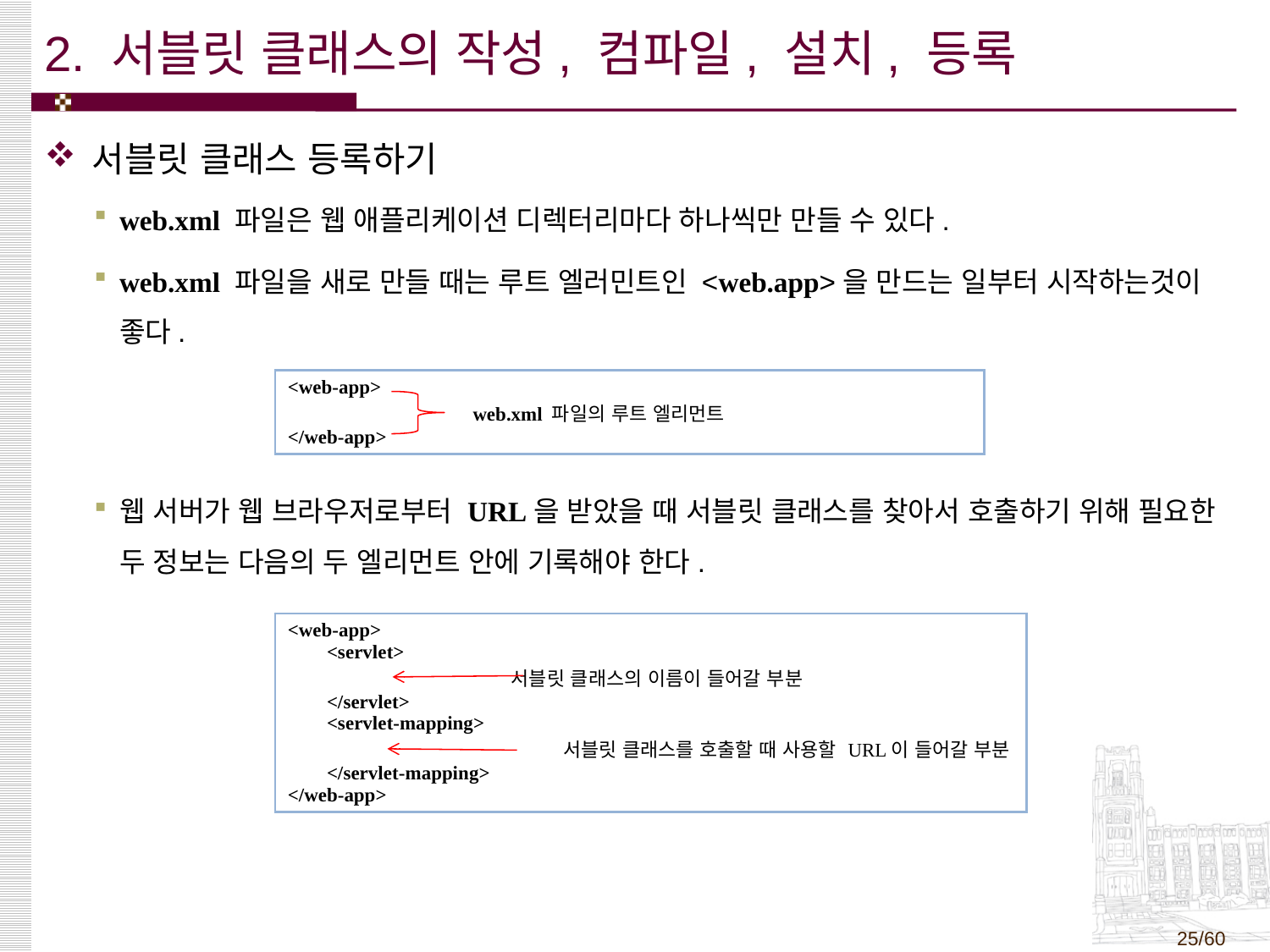

# 2. 서블릿 클래스의 작성, 컴파일, 설치, 등록
서블릿 클래스 등록하기
web.xml 파일은 웹 애플리케이션 디렉터리마다 하나씩만 만들 수 있다.
web.xml 파일을 새로 만들 때는 루트 엘러민트인 <web.app>을 만드는 일부터 시작하는것이 좋다.

웹 서버가 웹 브라우저로부터 URL을 받았을 때 서블릿 클래스를 찾아서 호출하기 위해 필요한 두 정보는 다음의 두 엘리먼트 안에 기록해야 한다.

| <web-app> web.xml 파일의 루트 엘리먼트 </web-app> |
| --- |

| <web-app> <servlet> 서블릿 클래스의 이름이 들어갈 부분 </servlet> <servlet-mapping> 서블릿 클래스를 호출할 때 사용할 URL이 들어갈 부분 </servlet-mapping> </web-app> |
| --- |